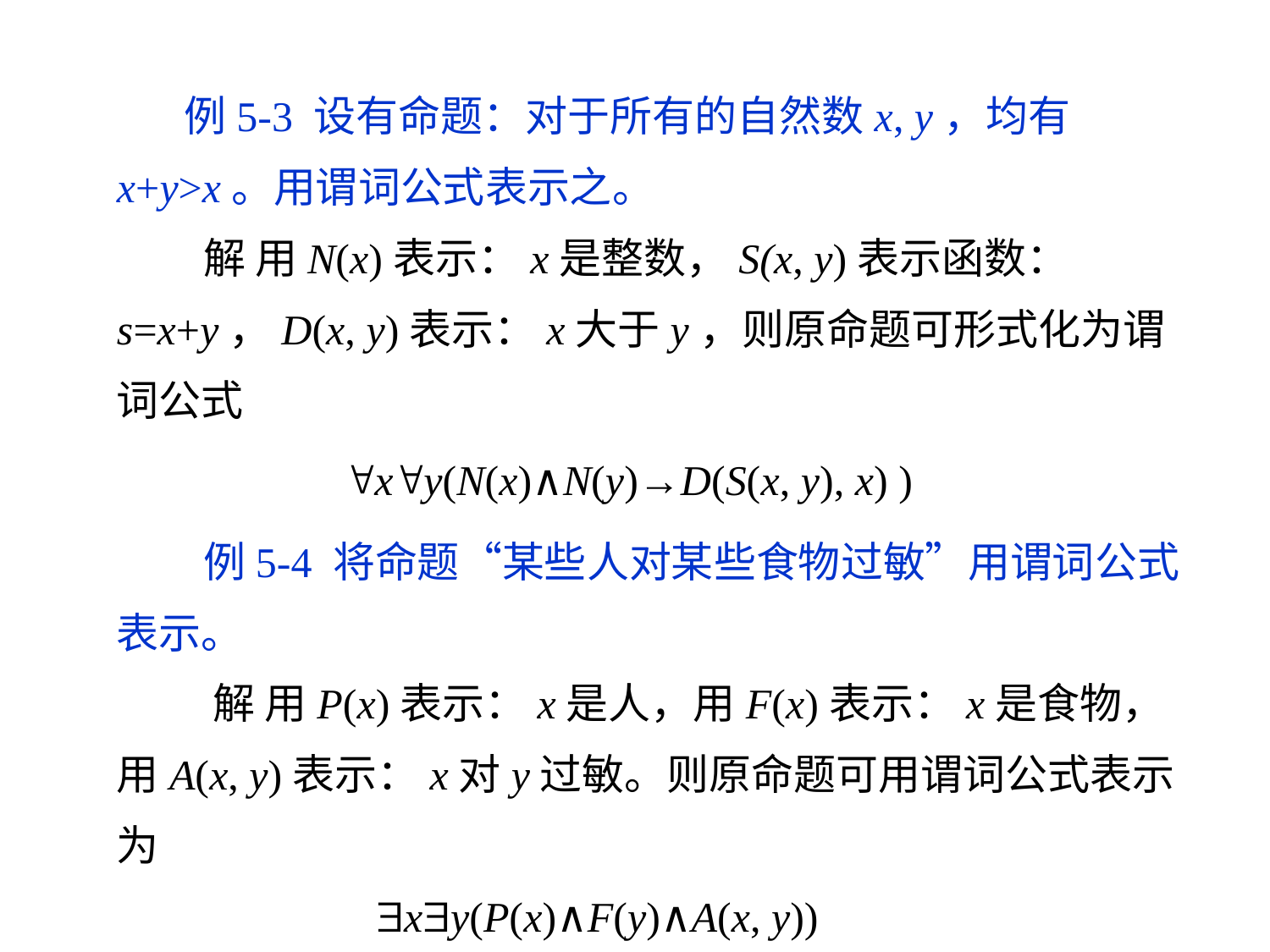

例5-3 设有命题：对于所有的自然数x, y，均有x+y>x。用谓词公式表示之。
             解 用N(x)表示：x是整数，S(x, y)表示函数：s=x+y，D(x, y)表示：x大于y，则原命题可形式化为谓词公式
                          ∀x∀y(N(x)∧N(y)→D(S(x, y), x) )
             例5-4 将命题“某些人对某些食物过敏”用谓词公式表示。
              解 用P(x)表示：x是人，用F(x)表示：x是食物，用A(x, y)表示：x对y过敏。则原命题可用谓词公式表示为
                             ∃x∃y(P(x)∧F(y)∧A(x, y))